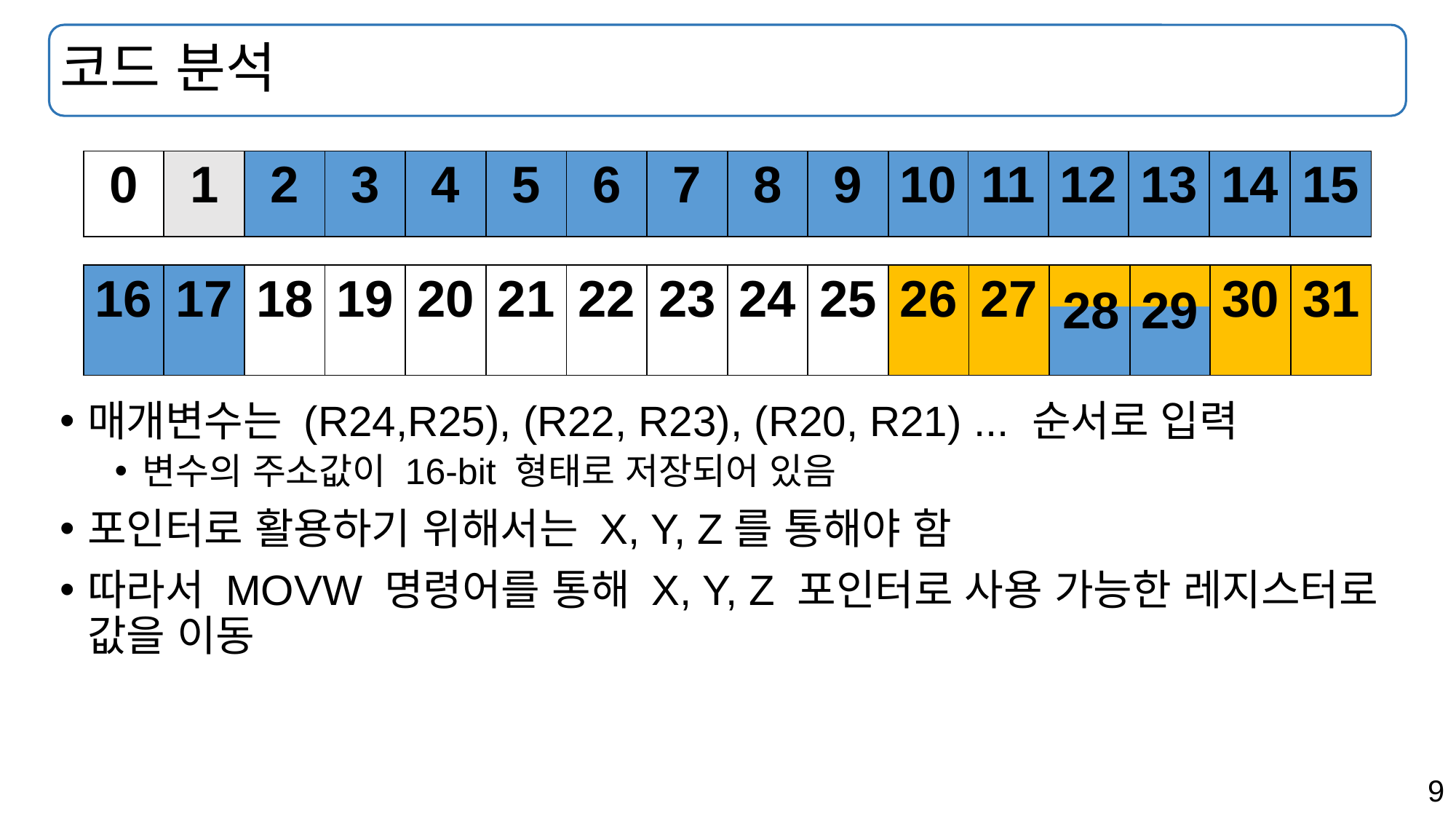

# 코드 분석
| 0 | 1 | 2 | 3 | 4 | 5 | 6 | 7 | 8 | 9 | 10 | 11 | 12 | 13 | 14 | 15 |
| --- | --- | --- | --- | --- | --- | --- | --- | --- | --- | --- | --- | --- | --- | --- | --- |
| 16 | 17 | 18 | 19 | 20 | 21 | 22 | 23 | 24 | 25 | 26 | 27 |  |  | 30 | 31 |
| --- | --- | --- | --- | --- | --- | --- | --- | --- | --- | --- | --- | --- | --- | --- | --- |
|  |  |  |  |  |  |  |  |  |  |  |  |  |  |  |  |
28
29
매개변수는 (R24,R25), (R22, R23), (R20, R21) ... 순서로 입력
변수의 주소값이 16-bit 형태로 저장되어 있음
포인터로 활용하기 위해서는 X, Y, Z를 통해야 함
따라서 MOVW 명령어를 통해 X, Y, Z 포인터로 사용 가능한 레지스터로 값을 이동